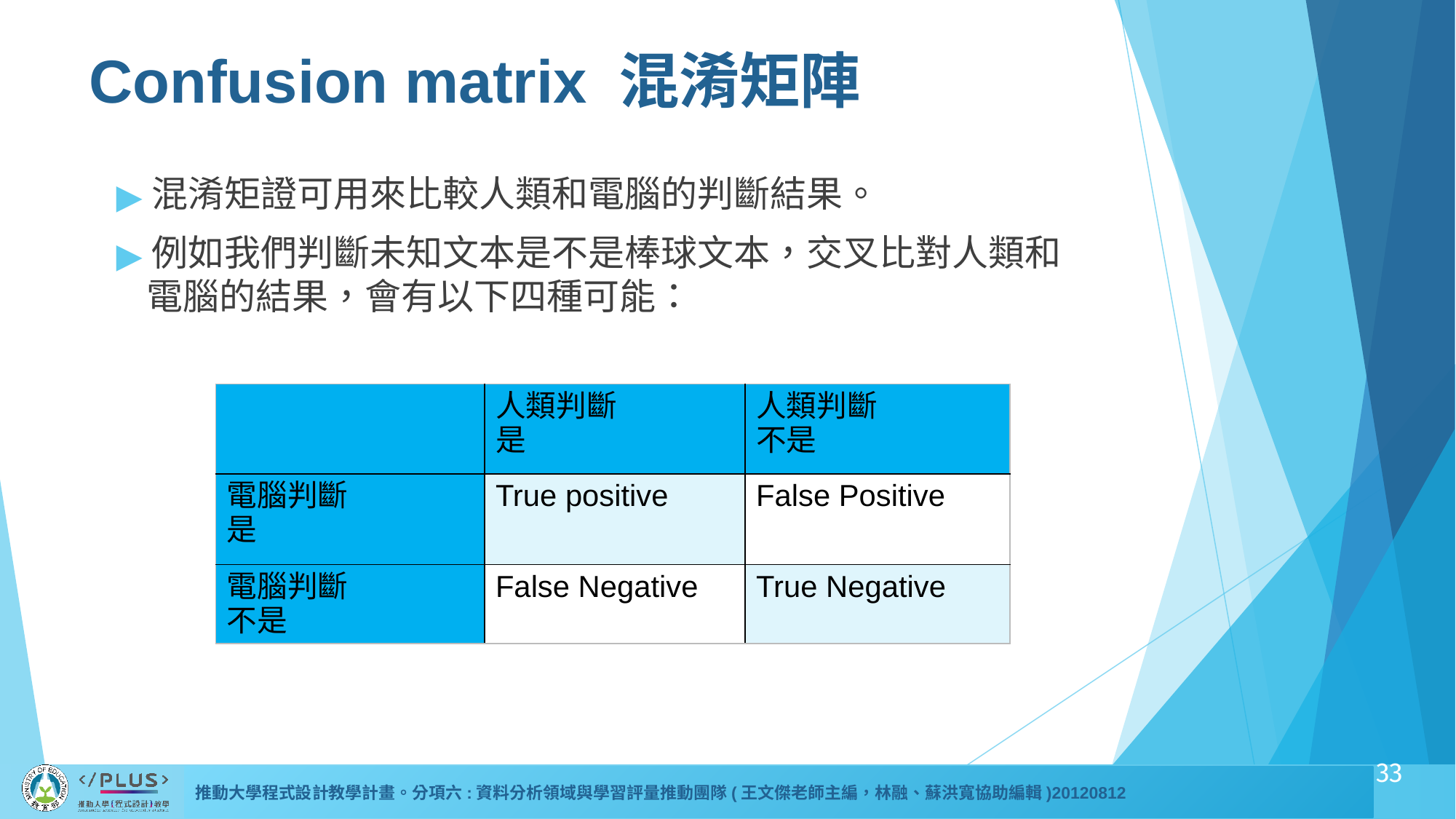

# Confusion matrix 混淆矩陣
混淆矩證可用來比較人類和電腦的判斷結果。
例如我們判斷未知文本是不是棒球文本，交叉比對人類和電腦的結果，會有以下四種可能：
|  | 人類判斷 是 | 人類判斷 不是 |
| --- | --- | --- |
| 電腦判斷 是 | True positive | False Positive |
| 電腦判斷 不是 | False Negative | True Negative |
33